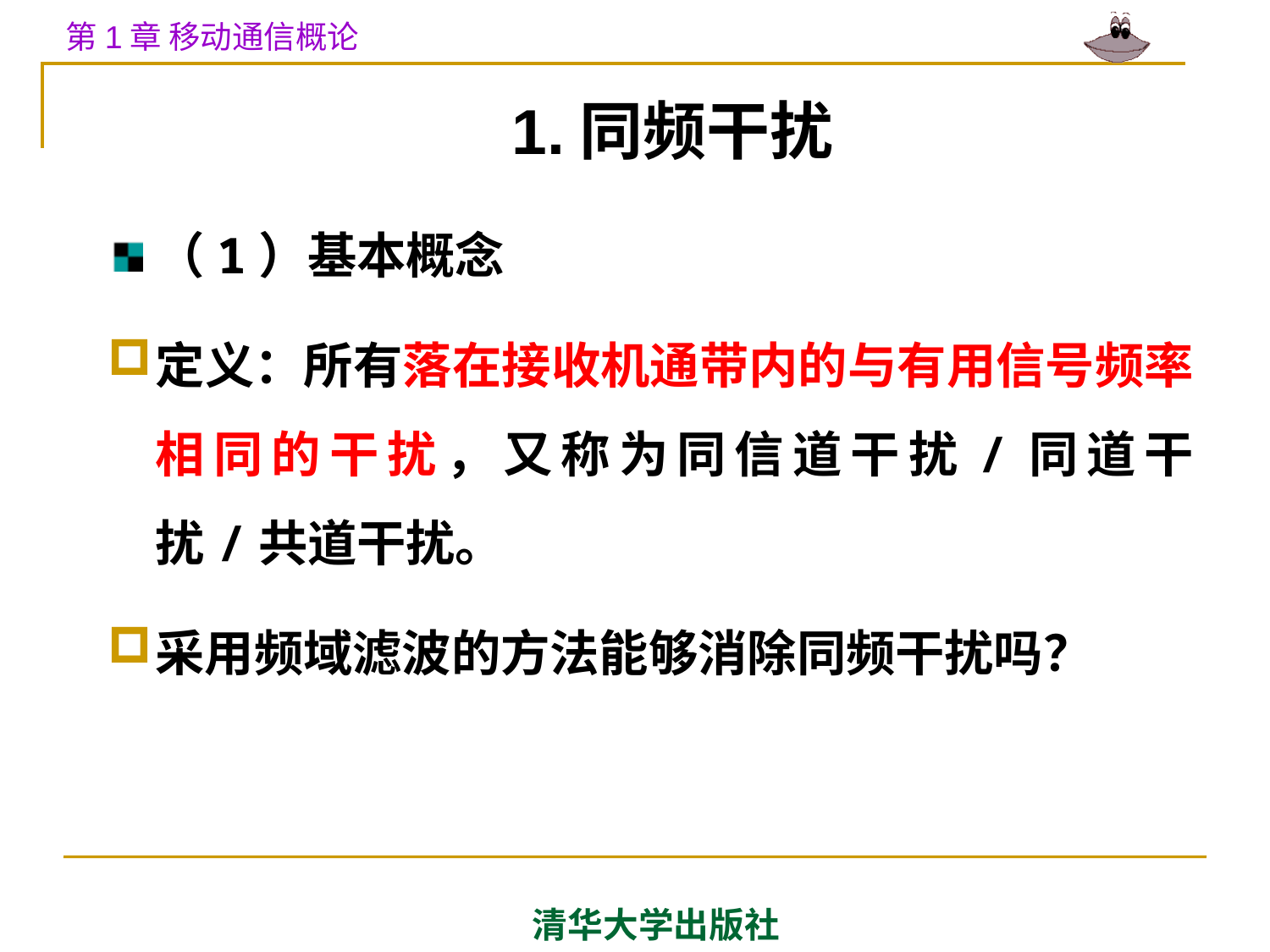

# 1、1.同频干扰
（1）基本概念
定义：所有落在接收机通带内的与有用信号频率相同的干扰，又称为同信道干扰/同道干扰/共道干扰。
采用频域滤波的方法能够消除同频干扰吗？